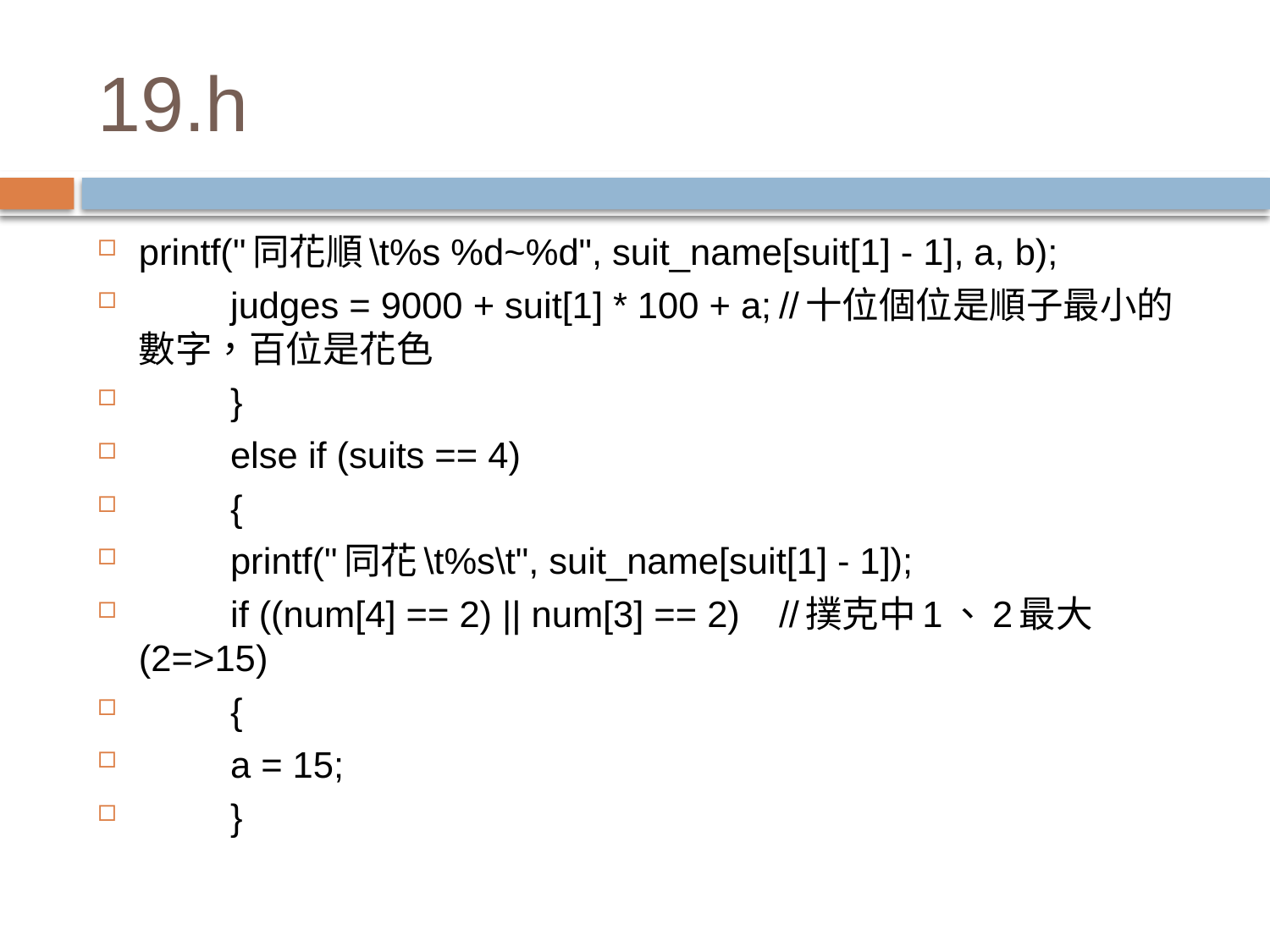

# 19.h
printf("同花順\t%s %d~%d", suit_name[suit[1] - 1], a, b);
			judges = 9000 + suit[1] * 100 + a;							//十位個位是順子最小的數字，百位是花色
		}
		else if (suits == 4)
		{
			printf("同花\t%s\t", suit_name[suit[1] - 1]);
			if ((num[4] == 2) || num[3] == 2)		//撲克中1、2最大(2=>15)
			{
				a = 15;
			}